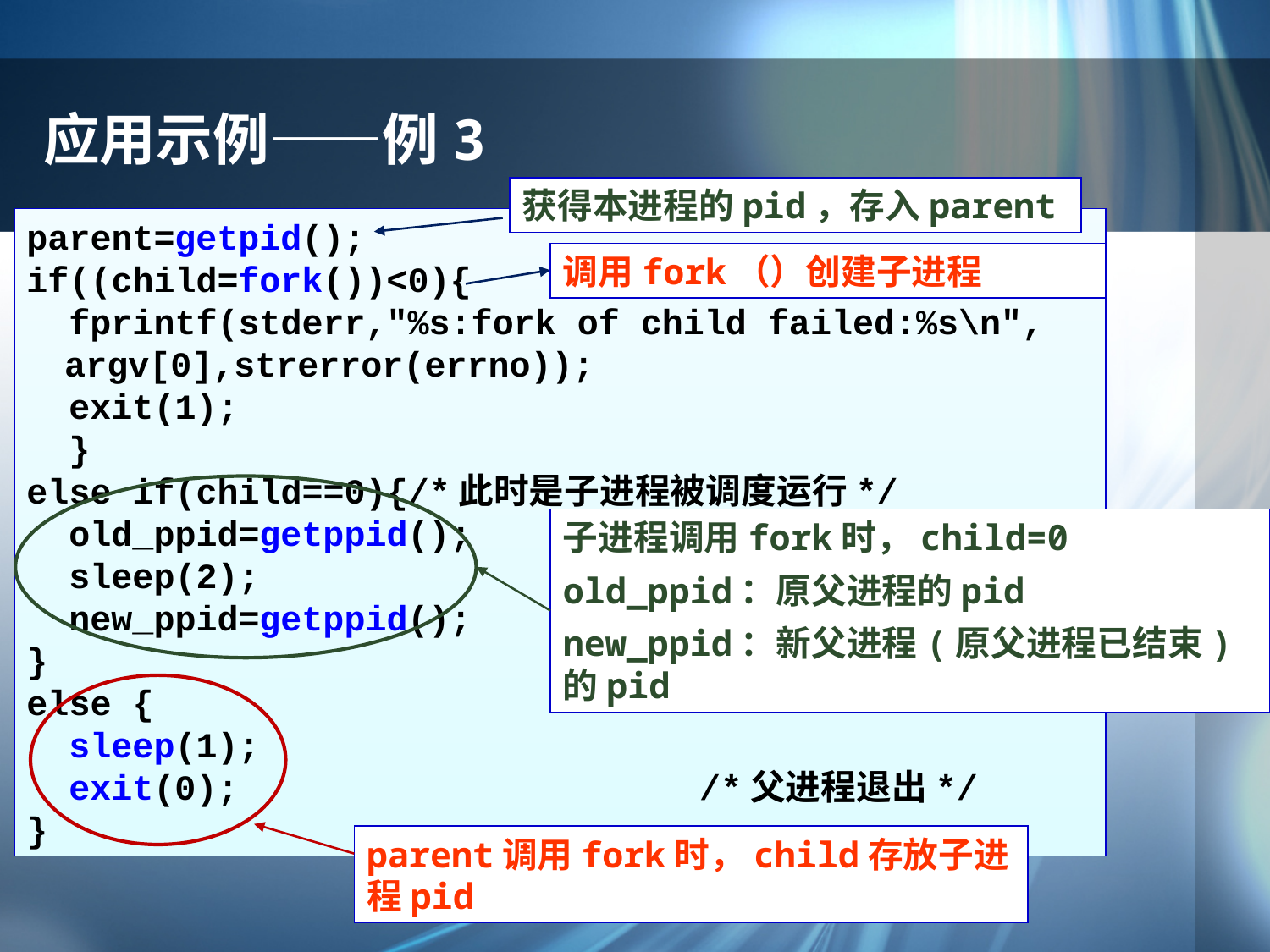

# 应用示例——例3
获得本进程的pid，存入parent

parent=getpid();
if((child=fork())<0){
  fprintf(stderr,"%s:fork of child failed:%s\n",
argv[0],strerror(errno));
  exit(1);
  }
else if(child==0){/*此时是子进程被调度运行*/
  old_ppid=getppid();
  sleep(2);
  new_ppid=getppid();
}
else {
  sleep(1);
  exit(0);                	/*父进程退出*/
}
调用fork（）创建子进程

子进程调用fork时，child=0
old_ppid：原父进程的pid
new_ppid：新父进程(原父进程已结束)的pid

parent调用fork时，child存放子进程pid